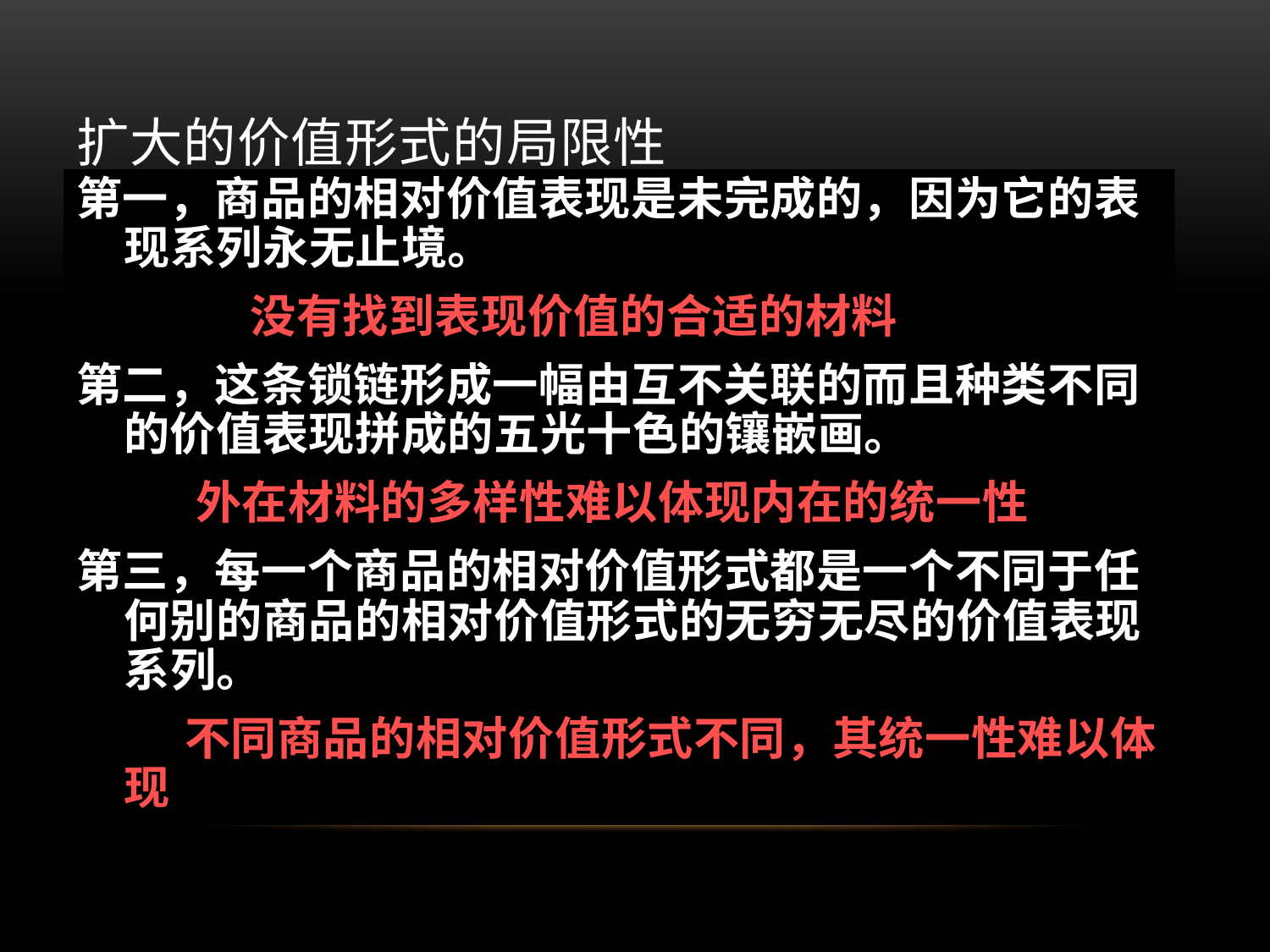

扩大的价值形式的局限性
第一，商品的相对价值表现是未完成的，因为它的表现系列永无止境。
               没有找到表现价值的合适的材料
第二，这条锁链形成一幅由互不关联的而且种类不同的价值表现拼成的五光十色的镶嵌画。
          外在材料的多样性难以体现内在的统一性
第三，每一个商品的相对价值形式都是一个不同于任何别的商品的相对价值形式的无穷无尽的价值表现系列。
         不同商品的相对价值形式不同，其统一性难以体现